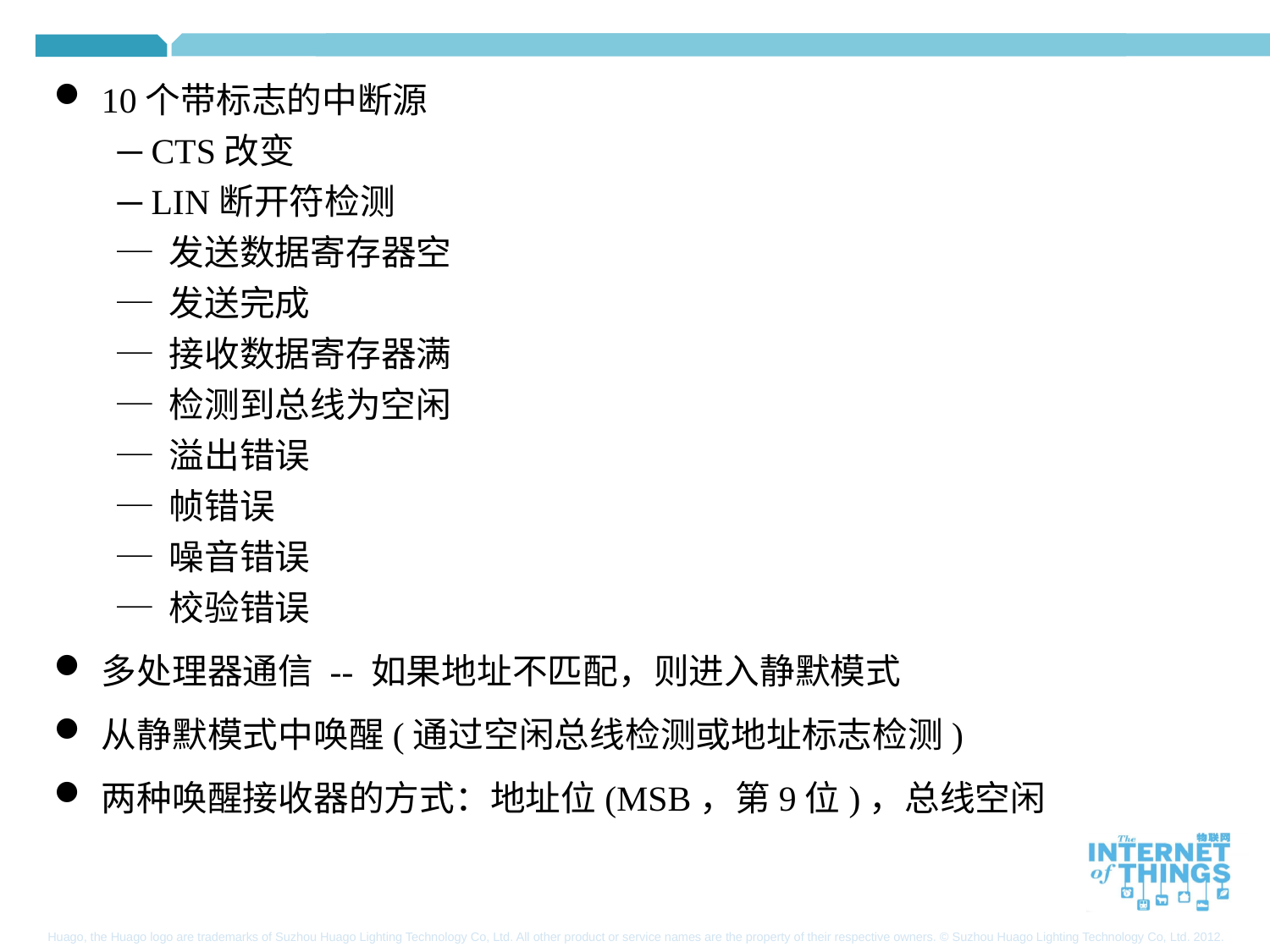

10个带标志的中断源
─ CTS改变
─ LIN断开符检测
─ 发送数据寄存器空
─ 发送完成
─ 接收数据寄存器满
─ 检测到总线为空闲
─ 溢出错误
─ 帧错误
─ 噪音错误
─ 校验错误
多处理器通信 -- 如果地址不匹配，则进入静默模式
从静默模式中唤醒(通过空闲总线检测或地址标志检测)
两种唤醒接收器的方式：地址位(MSB，第9位)，总线空闲